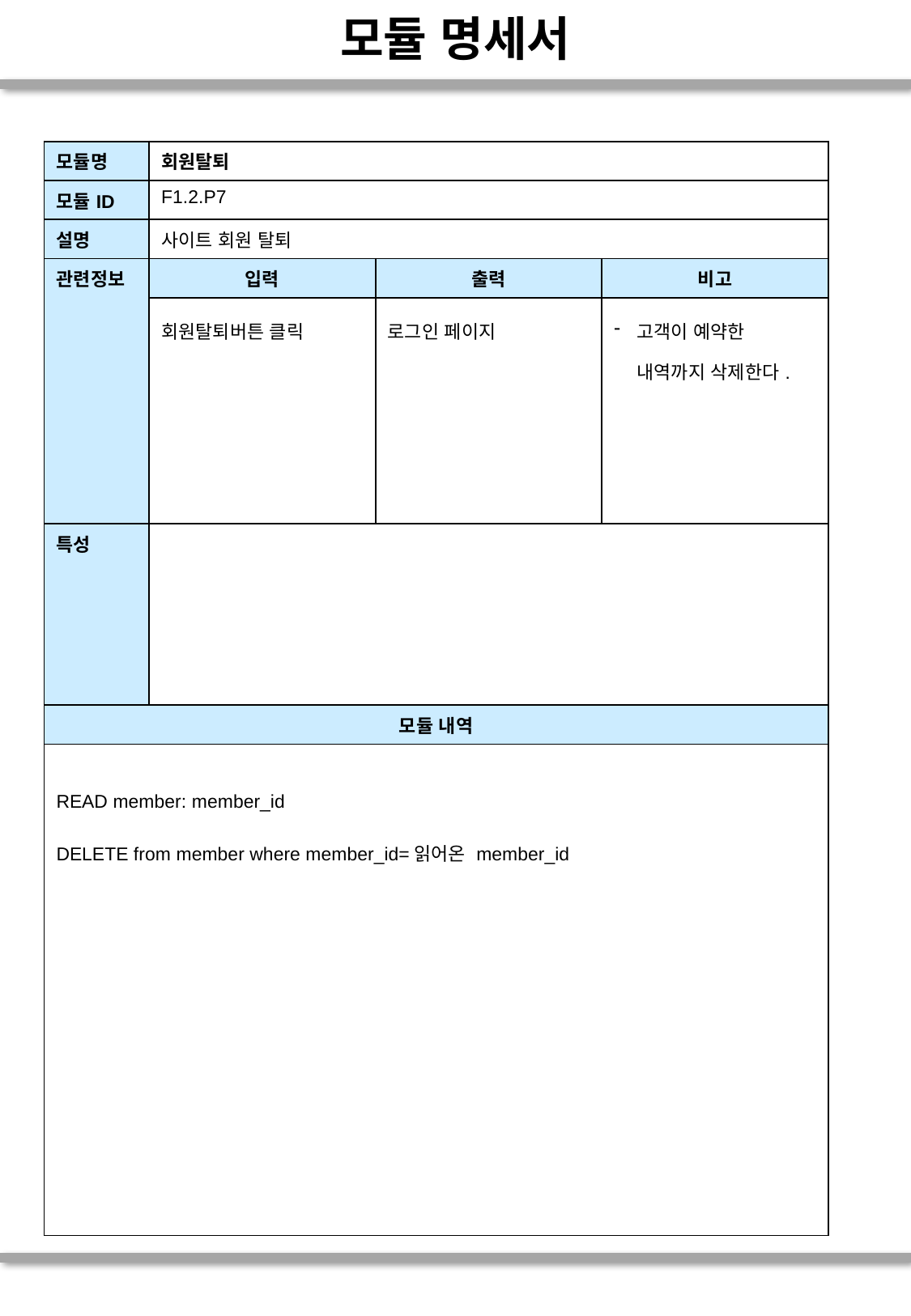

# 모듈 명세서
| 모듈명 | 회원탈퇴 |  |  |
| --- | --- | --- | --- |
| 모듈ID | F1.2.P7 |  |  |
| 설명 | 사이트 회원 탈퇴 |  |  |
| 관련정보 | 입력 | 출력 | 비고 |
|  | 회원탈퇴버튼 클릭 | 로그인 페이지 | 고객이 예약한 내역까지 삭제한다. |
| 특성 |  |  |  |
| 모듈 내역 |  |  |  |
| READ member: member\_id DELETE from member where member\_id=읽어온 member\_id |  |  |  |